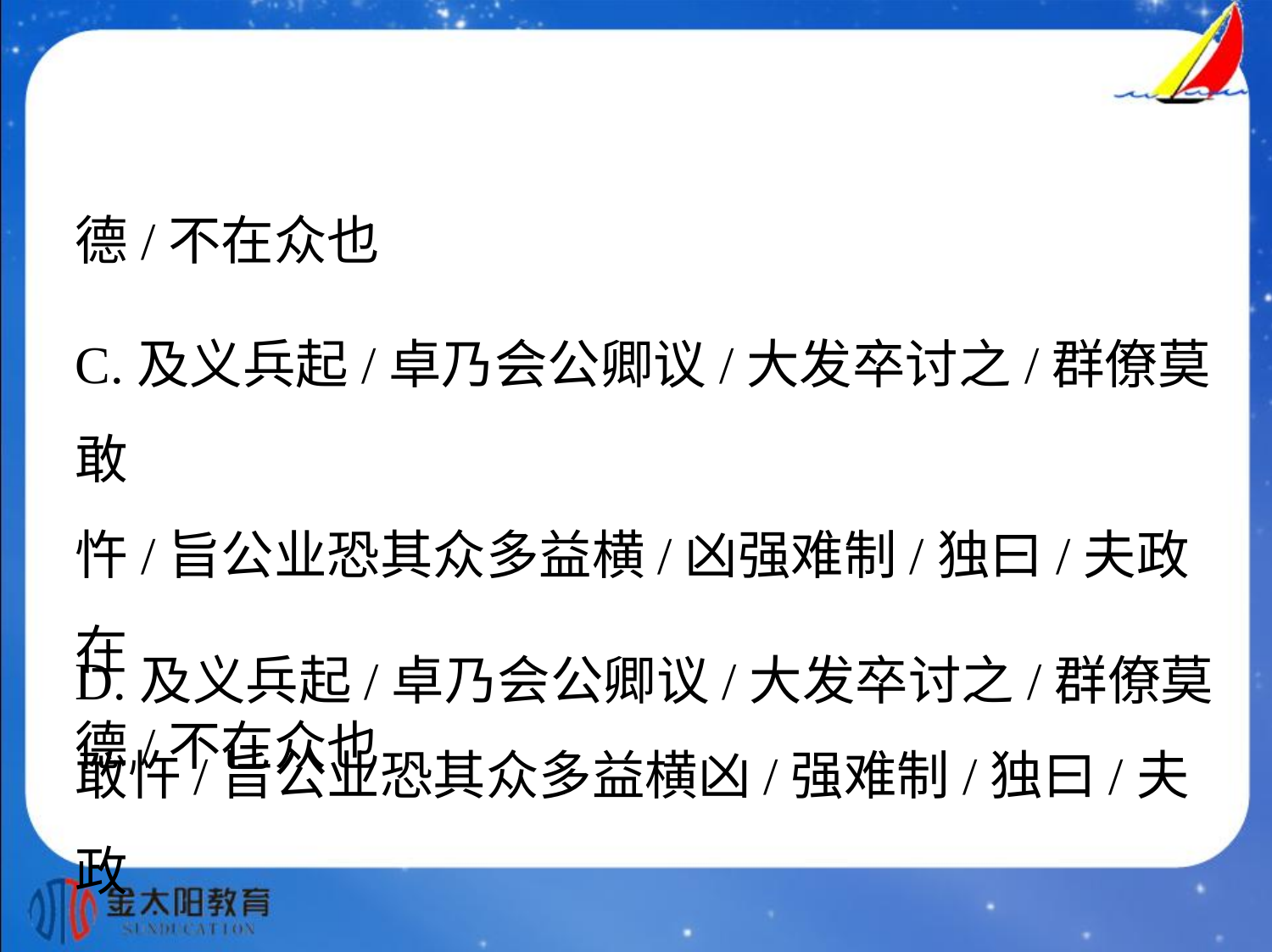

德/不在众也
C.及义兵起/卓乃会公卿议/大发卒讨之/群僚莫敢
忤/旨公业恐其众多益横/凶强难制/独曰/夫政在
德/不在众也
D.及义兵起/卓乃会公卿议/大发卒讨之/群僚莫
敢忤/旨公业恐其众多益横凶/强难制/独曰/夫政